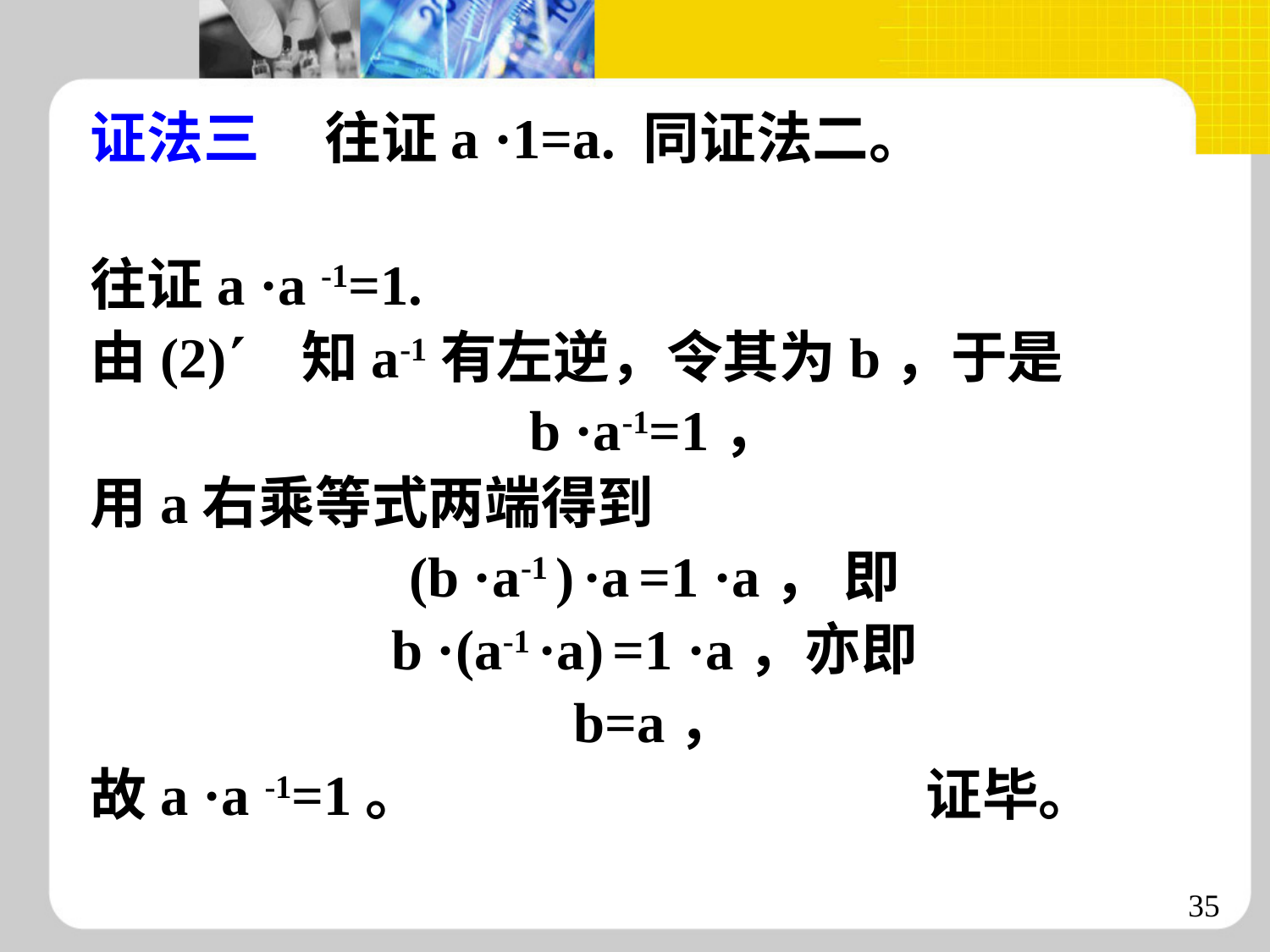

证法三     往证a ·1=a. 同证法二。

往证a ·a -1=1.
由(2)′   知a-1有左逆，令其为b，于是
b ·a-1=1，
用a右乘等式两端得到
(b ·a-1 ) ·a =1 ·a， 即
b ·(a-1 ·a) =1 ·a，亦即
b=a，
故a ·a -1=1。                                       证毕。

35